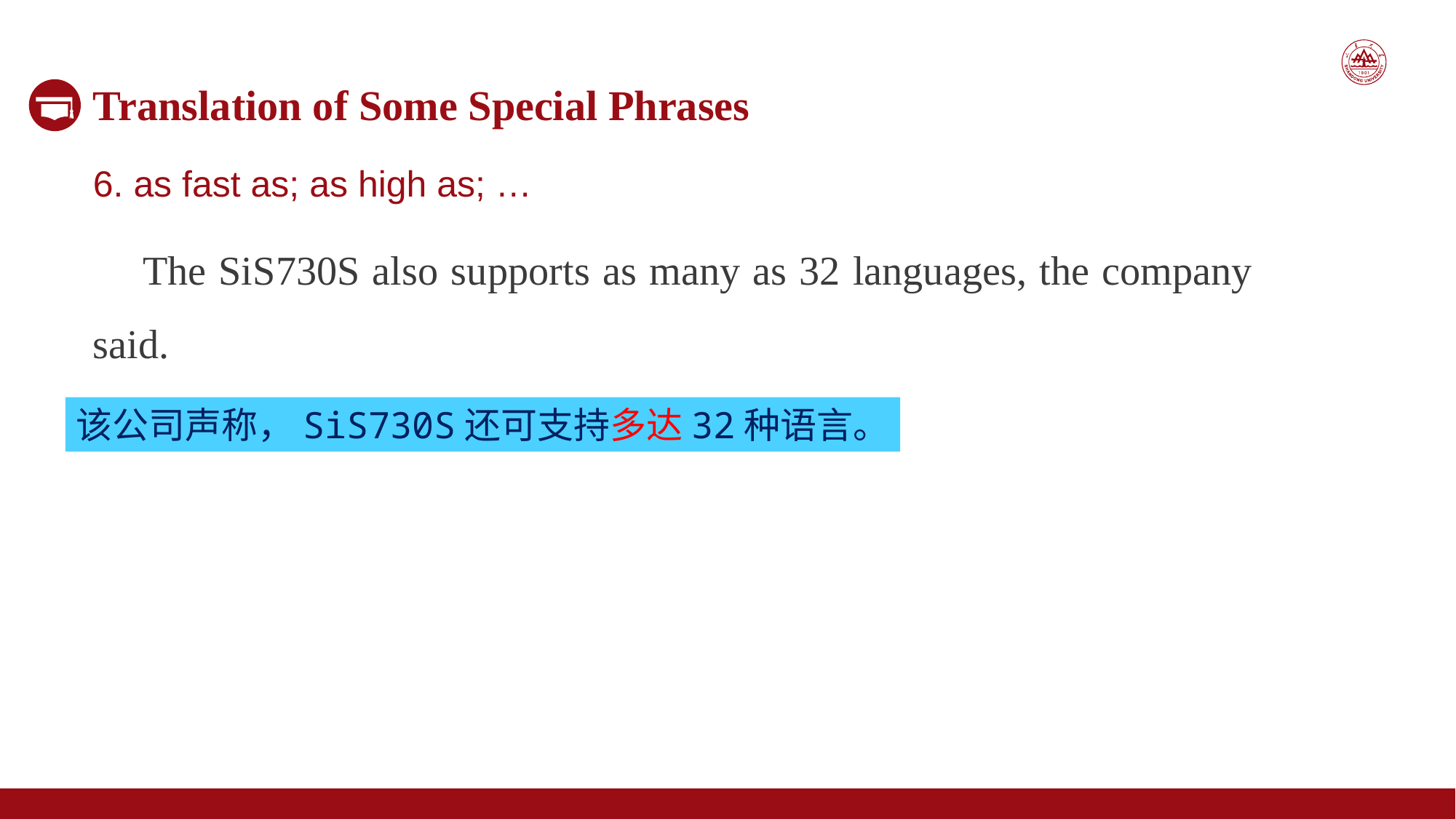

Translation of Some Special Phrases
6. as fast as; as high as; …
    The SiS730S also supports as many as 32 languages, the company said.
该公司声称，SiS730S还可支持多达32种语言。